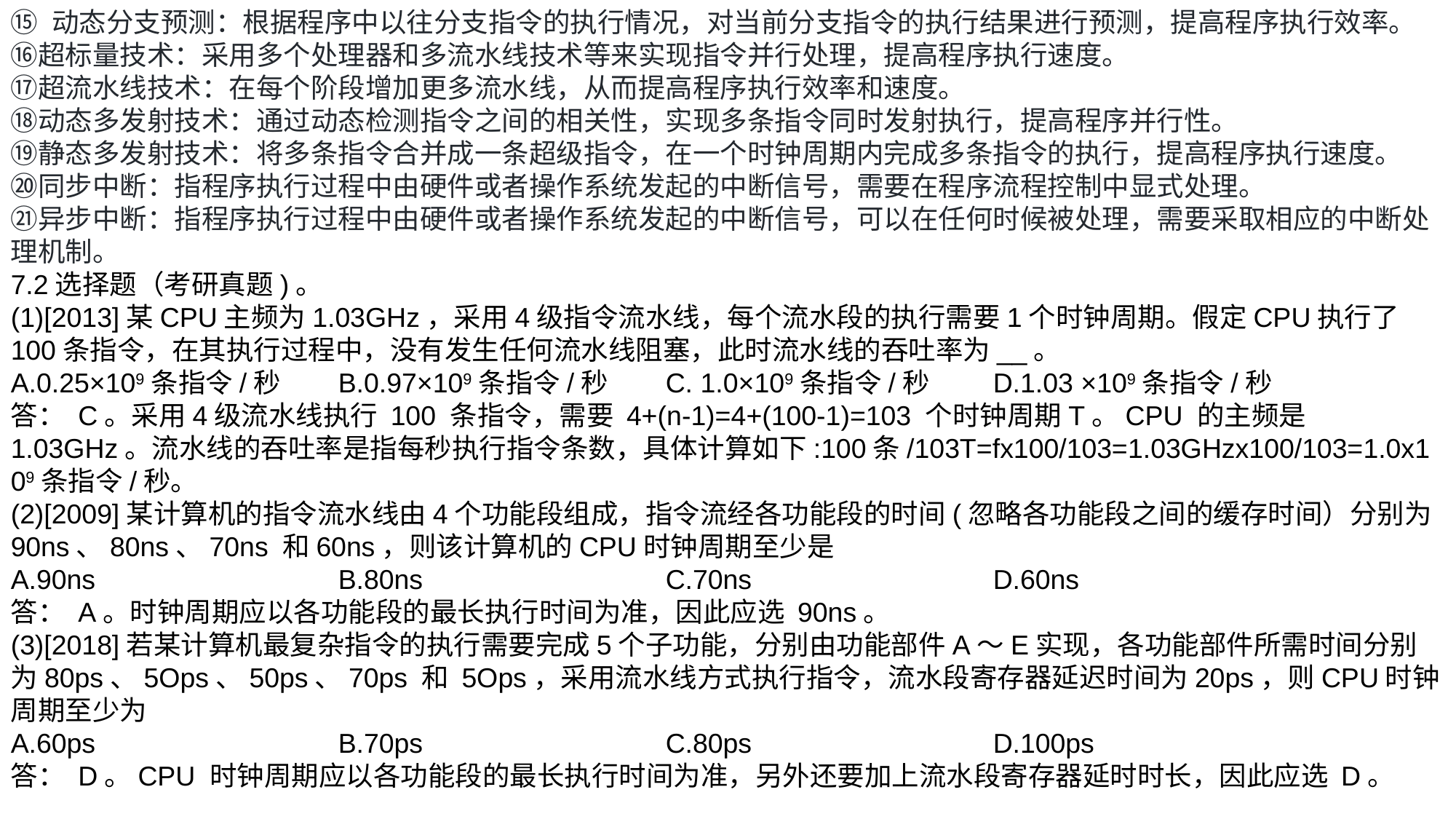

动态分支预测：根据程序中以往分支指令的执行情况，对当前分支指令的执行结果进行预测，提高程序执行效率。
超标量技术：采用多个处理器和多流水线技术等来实现指令并行处理，提高程序执行速度。
超流水线技术：在每个阶段增加更多流水线，从而提高程序执行效率和速度。
动态多发射技术：通过动态检测指令之间的相关性，实现多条指令同时发射执行，提高程序并行性。
静态多发射技术：将多条指令合并成一条超级指令，在一个时钟周期内完成多条指令的执行，提高程序执行速度。
同步中断：指程序执行过程中由硬件或者操作系统发起的中断信号，需要在程序流程控制中显式处理。
异步中断：指程序执行过程中由硬件或者操作系统发起的中断信号，可以在任何时候被处理，需要采取相应的中断处理机制。
7.2选择题（考研真题)。
(1)[2013]某CPU主频为1.03GHz，采用4级指令流水线，每个流水段的执行需要1个时钟周期。假定CPU执行了100条指令，在其执行过程中，没有发生任何流水线阻塞，此时流水线的吞吐率为__。
A.0.25×109条指令/秒	B.0.97×109条指令/秒	C. 1.0×109条指令/秒	D.1.03 ×109条指令/秒
答： C。采用4级流水线执行 100 条指令，需要 4+(n-1)=4+(100-1)=103 个时钟周期T。CPU 的主频是 1.03GHz。流水线的吞吐率是指每秒执行指令条数，具体计算如下:100条/103T=fx100/103=1.03GHzx100/103=1.0x109条指令/秒。
(2)[2009]某计算机的指令流水线由4个功能段组成，指令流经各功能段的时间(忽略各功能段之间的缓存时间）分别为90ns、80ns、70ns 和60ns，则该计算机的CPU时钟周期至少是
A.90ns			B.80ns			C.70ns			D.60ns
答： A。时钟周期应以各功能段的最长执行时间为准，因此应选 90ns。
(3)[2018]若某计算机最复杂指令的执行需要完成5个子功能，分别由功能部件A～E实现，各功能部件所需时间分别为80ps、5Ops、50ps、70ps 和 5Ops，采用流水线方式执行指令，流水段寄存器延迟时间为20ps，则CPU时钟周期至少为
A.60ps			B.70ps			C.80ps			D.100ps
答： D。CPU 时钟周期应以各功能段的最长执行时间为准，另外还要加上流水段寄存器延时时长，因此应选 D。